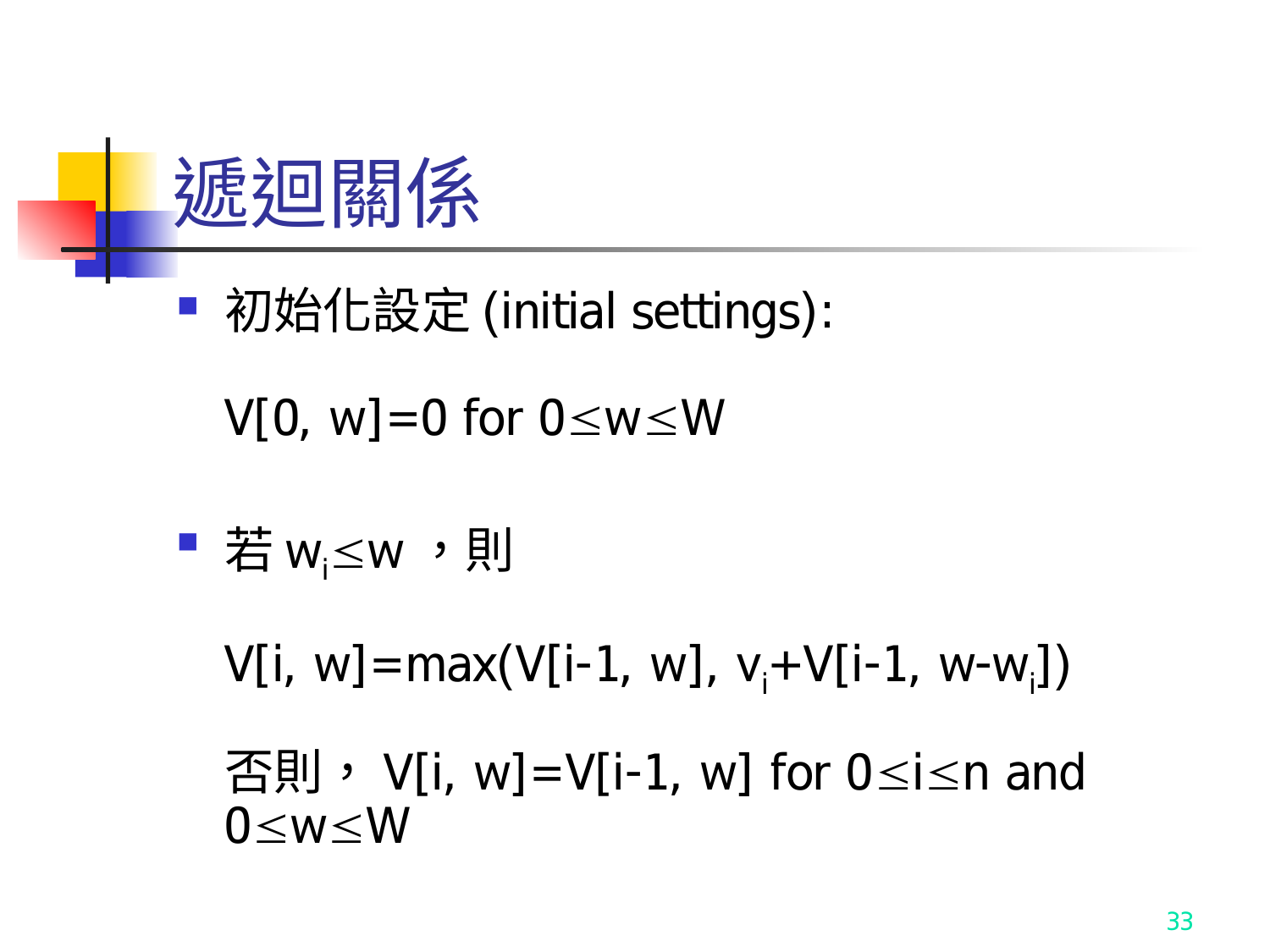

# 遞迴關係
初始化設定(initial settings):
V[0, w]=0 for 0≤w≤W

若wi≤w，則
V[i, w]=max(V[i-1, w], vi+V[i-1, w-wi])
否則，V[i, w]=V[i-1, w] for 0≤i≤n and 0≤w≤W

33